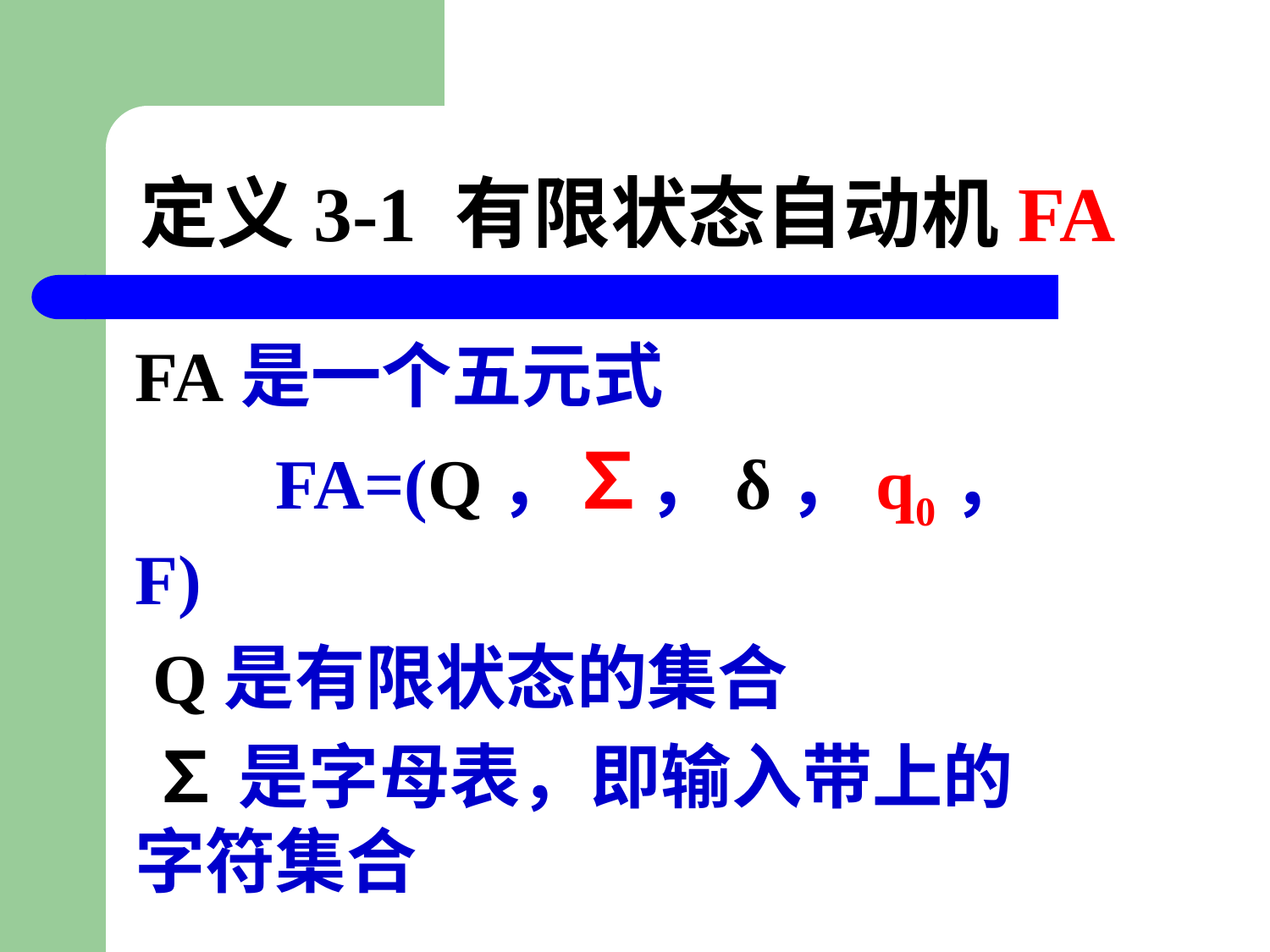

# 定义3-1 有限状态自动机FA
FA是一个五元式
        FA=(Q，∑，δ，q0，F)
 Q是有限状态的集合
 ∑是字母表，即输入带上的字符集合